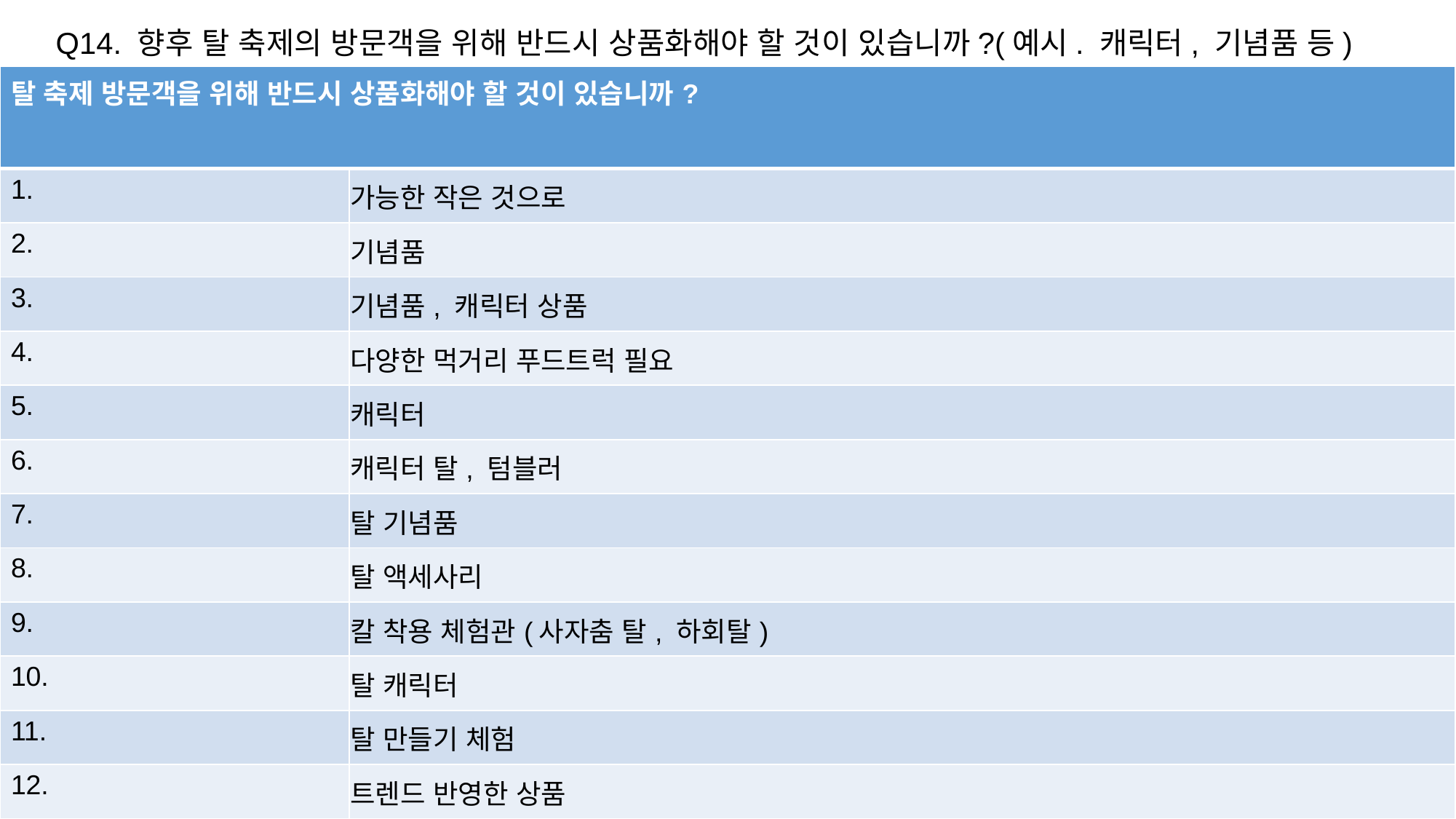

Q14. 향후 탈 축제의 방문객을 위해 반드시 상품화해야 할 것이 있습니까?(예시. 캐릭터, 기념품 등)
| 탈 축제 방문객을 위해 반드시 상품화해야 할 것이 있습니까? |  |
| --- | --- |
| 1. | 가능한 작은 것으로 |
| 2. | 기념품 |
| 3. | 기념품, 캐릭터 상품 |
| 4. | 다양한 먹거리 푸드트럭 필요 |
| 5. | 캐릭터 |
| 6. | 캐릭터 탈, 텀블러 |
| 7. | 탈 기념품 |
| 8. | 탈 액세사리 |
| 9. | 칼 착용 체험관(사자춤 탈, 하회탈) |
| 10. | 탈 캐릭터 |
| 11. | 탈 만들기 체험 |
| 12. | 트렌드 반영한 상품 |